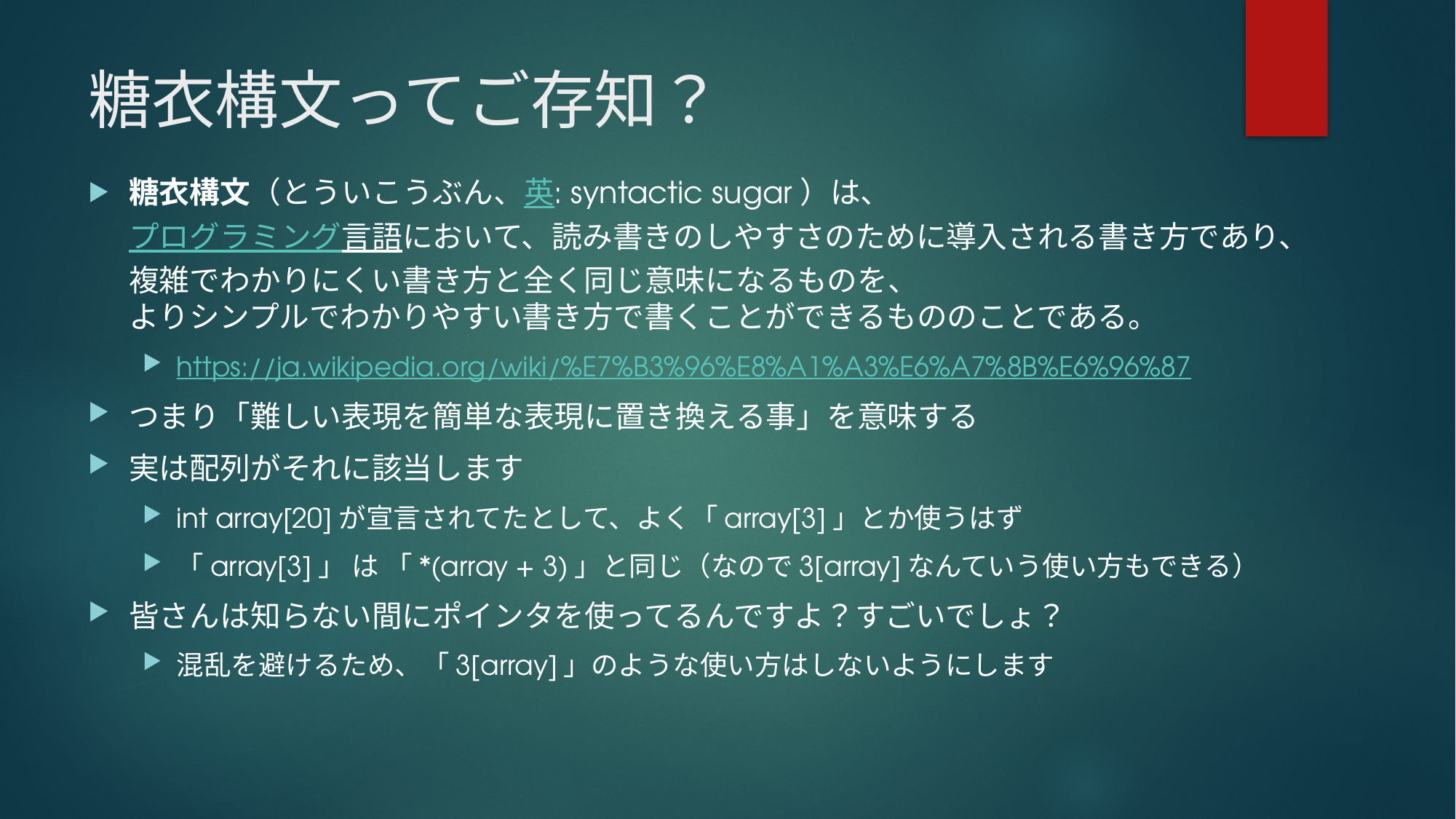

# 糖衣構文ってご存知？
糖衣構文（とういこうぶん、英: syntactic sugar）は、
プログラミング言語において、読み書きのしやすさのために導入される書き方であり、
複雑でわかりにくい書き方と全く同じ意味になるものを、
よりシンプルでわかりやすい書き方で書くことができるもののことである。
https://ja.wikipedia.org/wiki/%E7%B3%96%E8%A1%A3%E6%A7%8B%E6%96%87
つまり「難しい表現を簡単な表現に置き換える事」を意味する
実は配列がそれに該当します
int array[20]が宣言されてたとして、よく「array[3]」とか使うはず
「array[3]」 は 「*(array + 3)」と同じ（なので3[array]なんていう使い方もできる）
皆さんは知らない間にポインタを使ってるんですよ？すごいでしょ？
混乱を避けるため、「3[array]」のような使い方はしないようにします